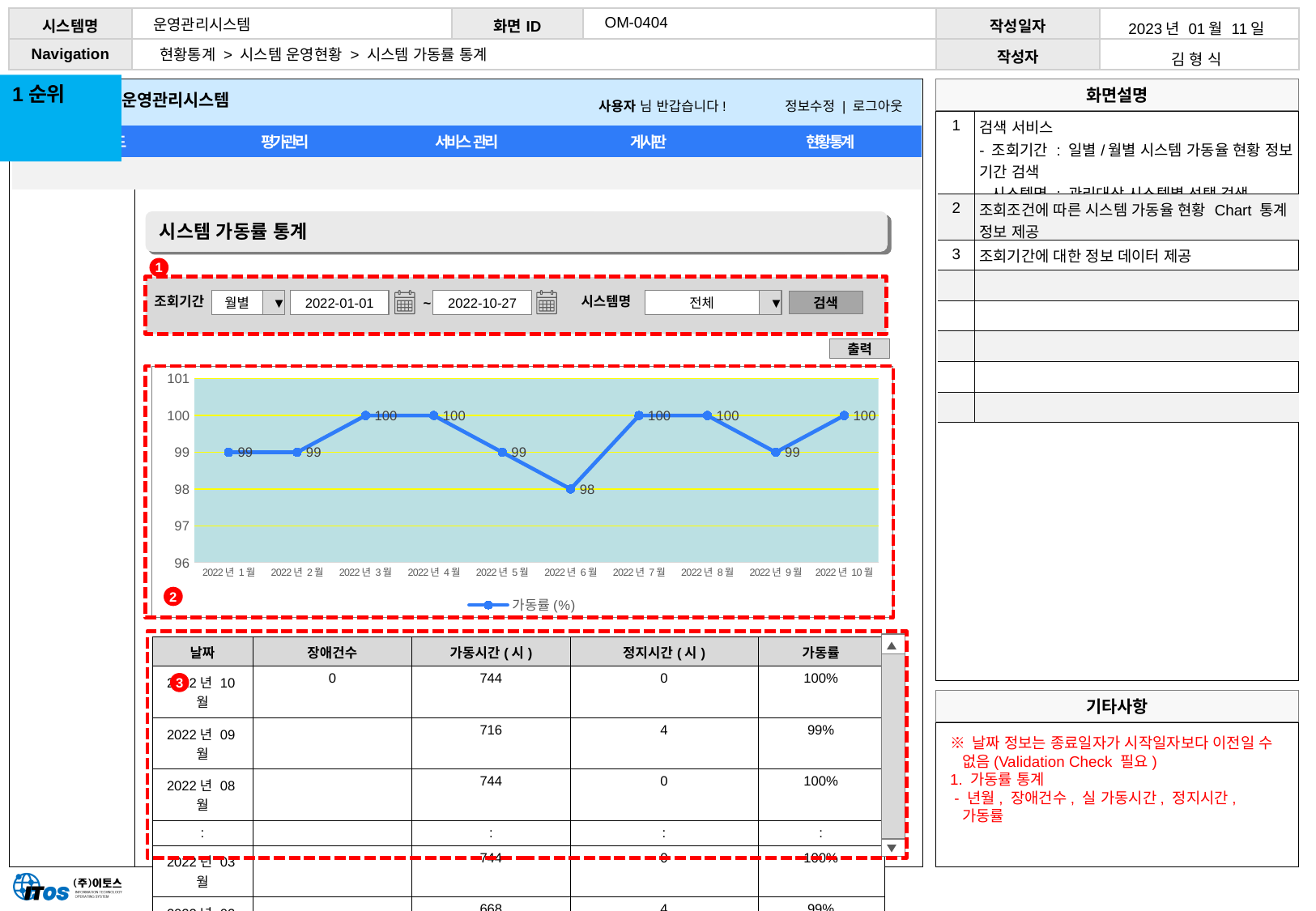

OM-0404
운영관리시스템
| 2023년 01월 11일 |
| --- |
| 김 형 식 |
현황통계 > 시스템 운영현황 > 시스템 가동률 통계
1순위
| 1 | 검색 서비스 - 조회기간 : 일별/월별 시스템 가동율 현황 정보 기간 검색 - 시스템명 : 관리대상 시스템별 선택 검색 |
| --- | --- |
| 2 | 조회조건에 따른 시스템 가동율 현황 Chart 통계 정보 제공 |
| 3 | 조회기간에 대한 정보 데이터 제공 |
|  |  |
|  |  |
|  |  |
|  |  |
|  |  |
시스템 가동률 통계
1

조회기간
시스템명
월별
▼
전체
▼
2022-01-01

~
2022-10-27

검색
출력

### Chart

| Category | 가동률(%) |
|---|---|
| 2022년 1월 | 99.0 |
| 2022년 2월 | 99.0 |
| 2022년 3월 | 100.0 |
| 2022년 4월 | 100.0 |
| 2022년 5월 | 99.0 |
| 2022년 6월 | 98.0 |
| 2022년 7월 | 100.0 |
| 2022년 8월 | 100.0 |
| 2022년 9월 | 99.0 |
| 2022년 10월 | 100.0 |
2

◀

▶
| 날짜 | 장애건수 | 가동시간(시) | 정지시간(시) | 가동률 |
| --- | --- | --- | --- | --- |
| 2022년 10월 | 0 | 744 | 0 | 100% |
| 2022년 09월 |  | 716 | 4 | 99% |
| 2022년 08월 |  | 744 | 0 | 100% |
| : |  | : | : | : |
| 2022년 03월 |  | 744 | 0 | 100% |
| 2022년 02월 |  | 668 | 4 | 99% |
| 2022년 01월 |  | 740 | 4 | 99% |
3
※ 날짜 정보는 종료일자가 시작일자보다 이전일 수 없음(Validation Check 필요)
1. 가동률 통계
 - 년월, 장애건수, 실 가동시간, 정지시간, 가동률